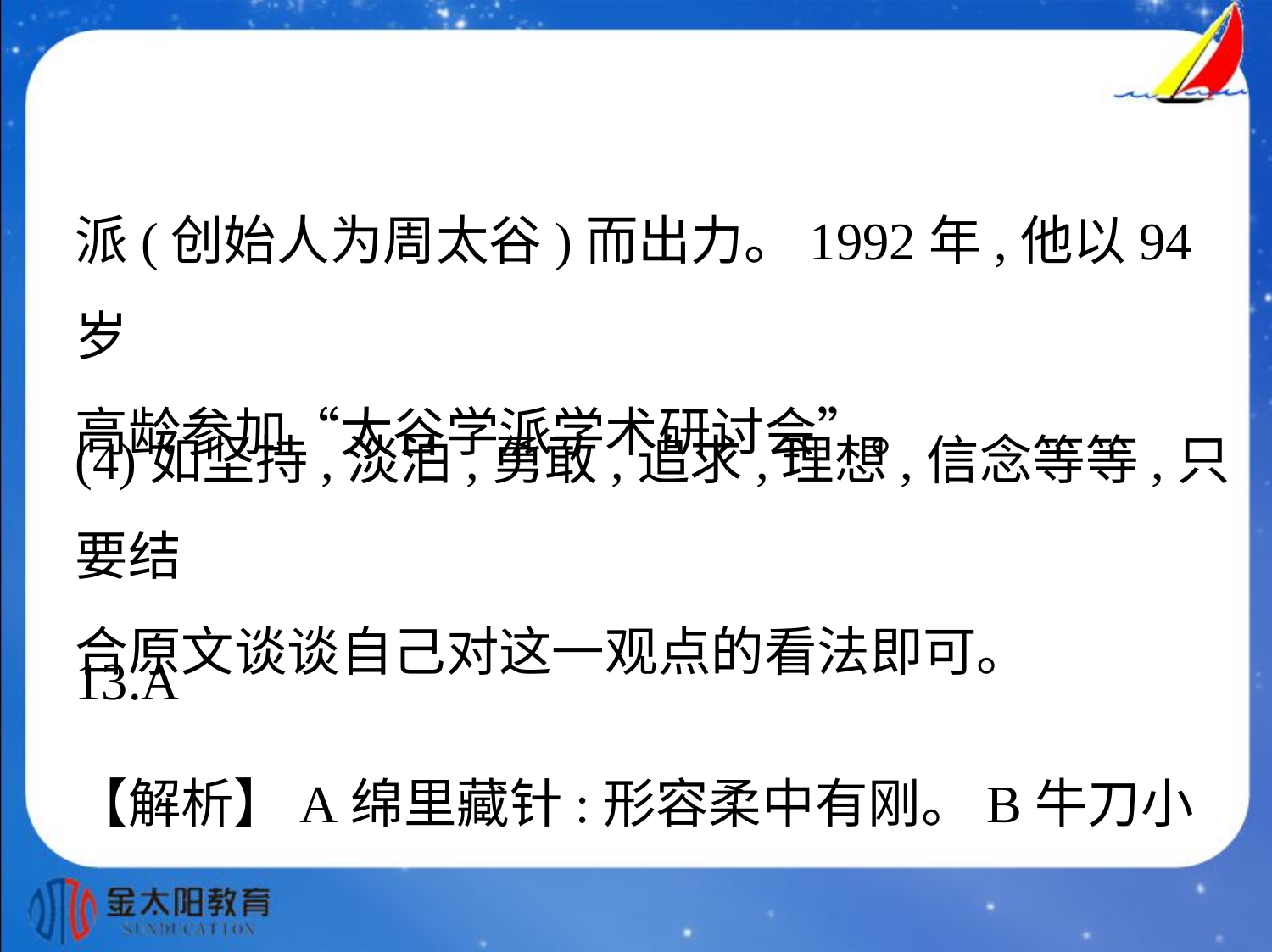

派(创始人为周太谷)而出力。1992年,他以94岁
高龄参加“太谷学派学术研讨会”。
(4)如坚持,淡泊,勇敢,追求,理想,信念等等,只要结
合原文谈谈自己对这一观点的看法即可。
13.A
【解析】A绵里藏针:形容柔中有刚。B牛刀小